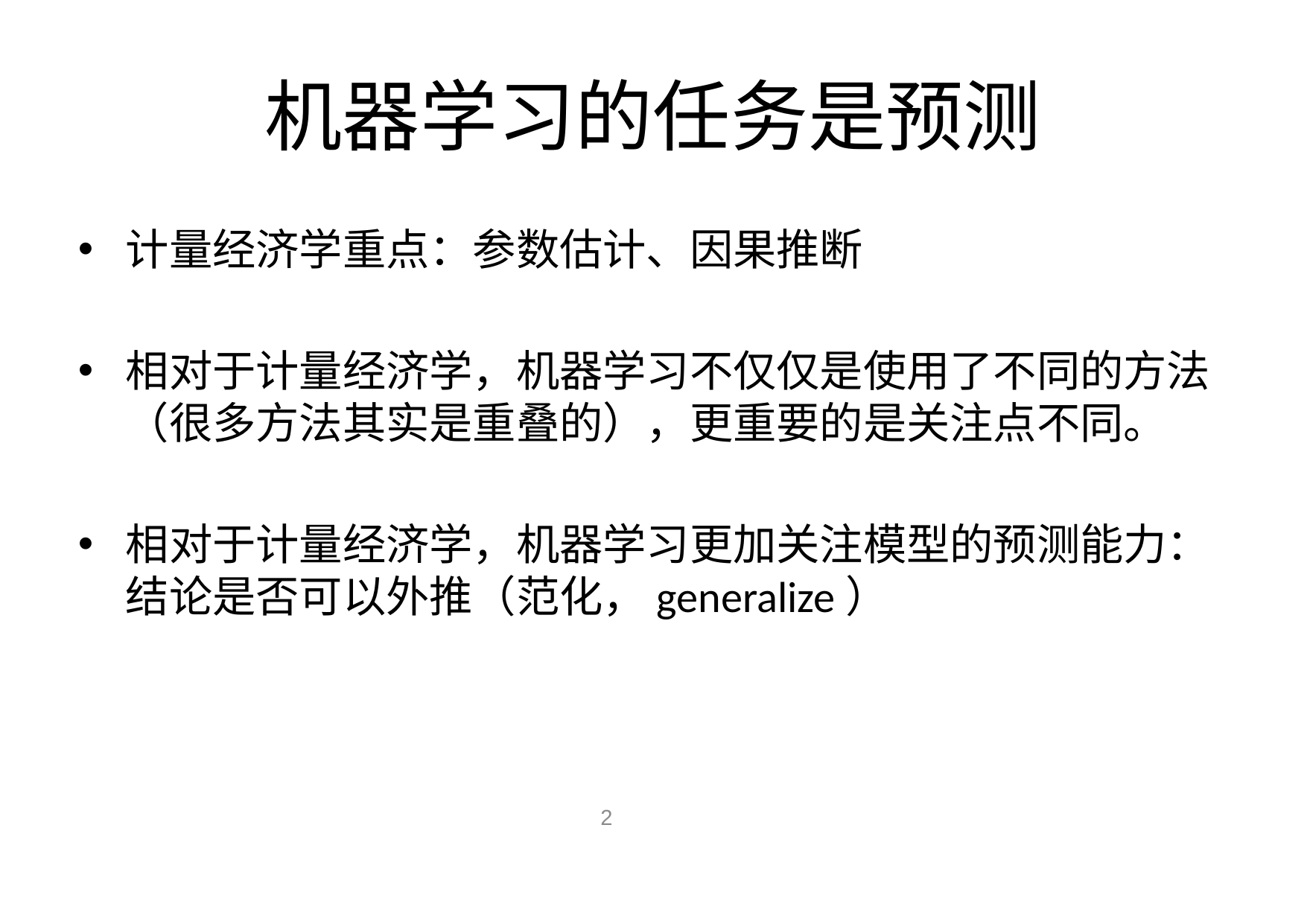

# 机器学习的任务是预测
计量经济学重点：参数估计、因果推断

相对于计量经济学，机器学习不仅仅是使用了不同的方法（很多方法其实是重叠的），更重要的是关注点不同。

相对于计量经济学，机器学习更加关注模型的预测能力：结论是否可以外推（范化，generalize）

2